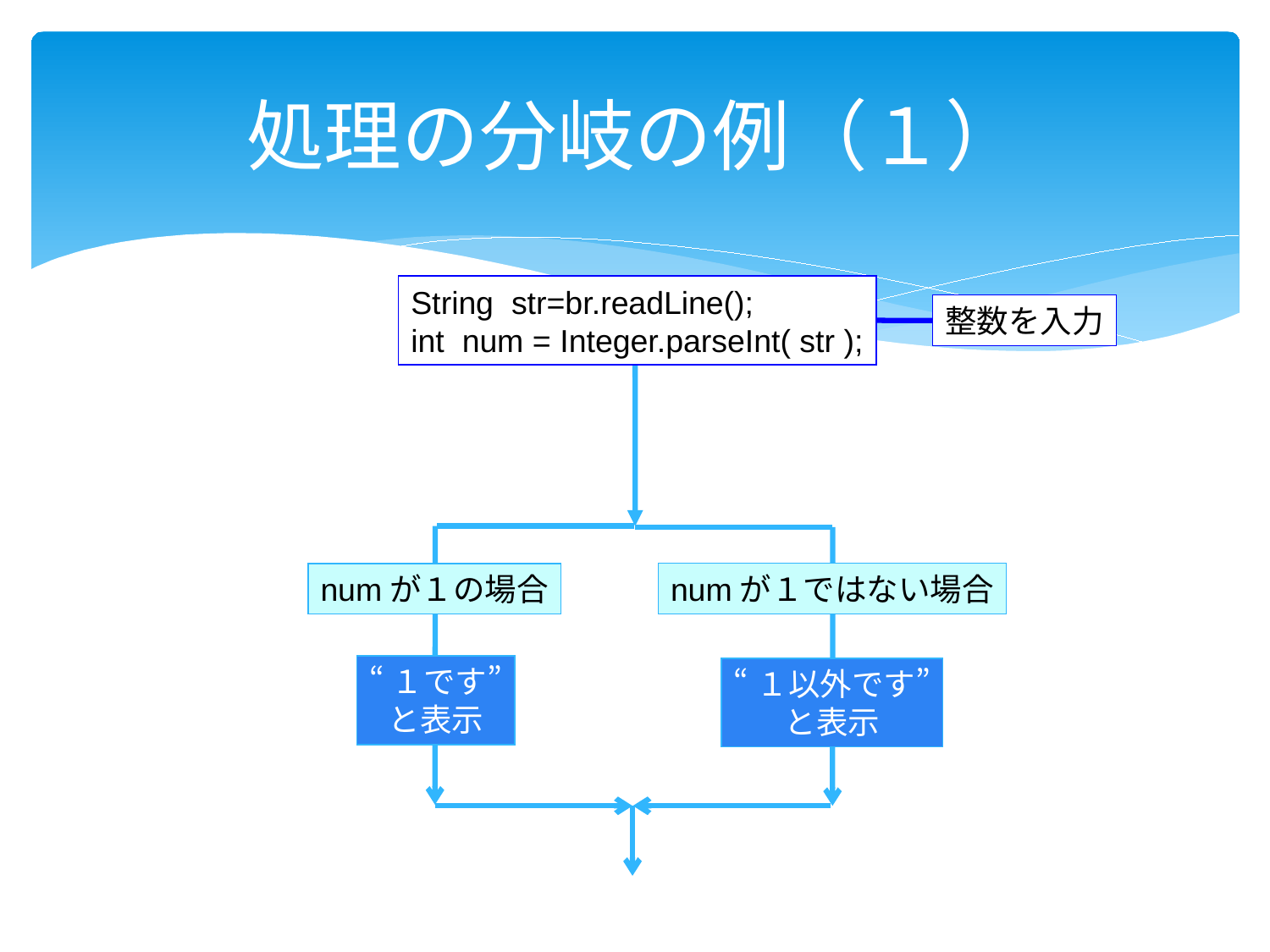

# 処理の分岐の例（１）
String  str=br.readLine();
int  num = Integer.parseInt( str );
整数を入力

numが１ではない場合
numが１の場合
“１です”
と表示
“１以外です”
と表示